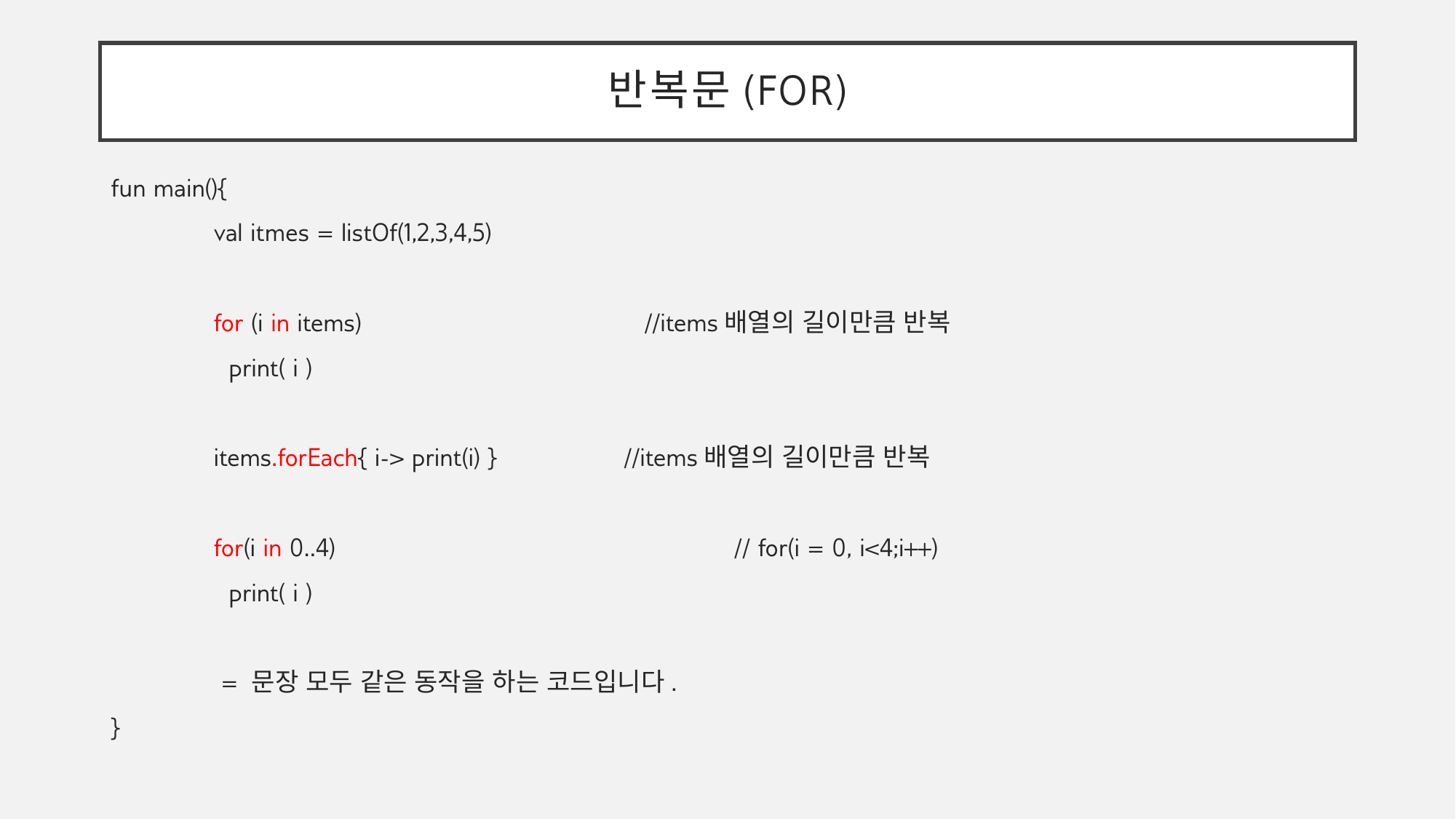

# 반복문(for)
fun main(){
	val itmes = listOf(1,2,3,4,5)

	for (i in items)                                     //items배열의 길이만큼 반복
	  print( i )

	items.forEach{ i-> print(i) }        	//items배열의 길이만큼 반복

	for(i in 0..4)                                      	 // for(i = 0, i<4;i++)
	  print( i )

	 = 문장 모두 같은 동작을 하는 코드입니다.
}